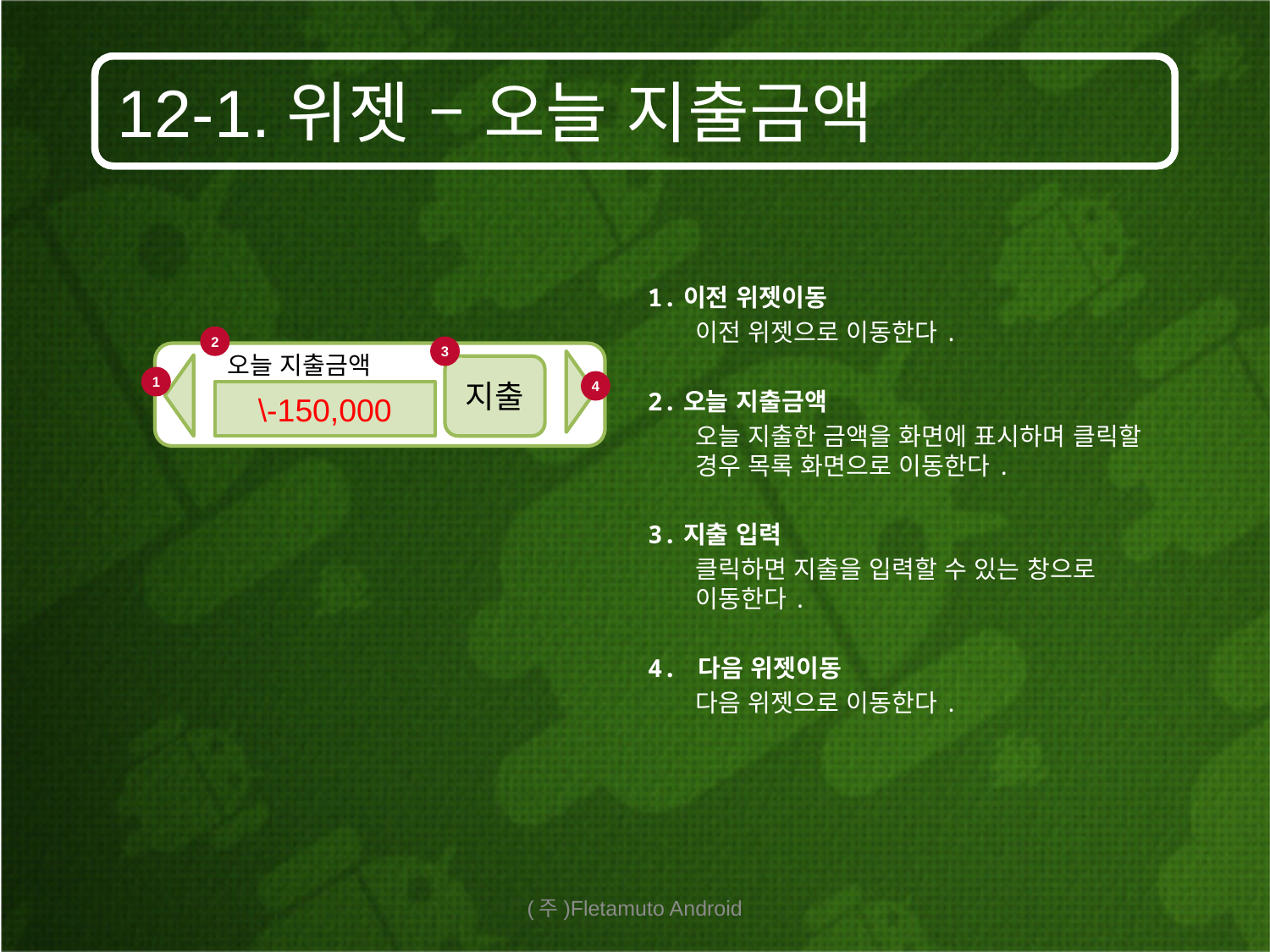

# 12-1.위젯 – 오늘 지출금액
1.이전 위젯이동
 	이전 위젯으로 이동한다.

2.오늘 지출금액
 	오늘 지출한 금액을 화면에 표시하며 클릭할 경우 목록 화면으로 이동한다.

3.지출 입력
 	클릭하면 지출을 입력할 수 있는 창으로 이동한다.

4. 다음 위젯이동
 	다음 위젯으로 이동한다.

2
3

오늘 지출금액
지출
1
4

\-150,000
(주)Fletamuto Android